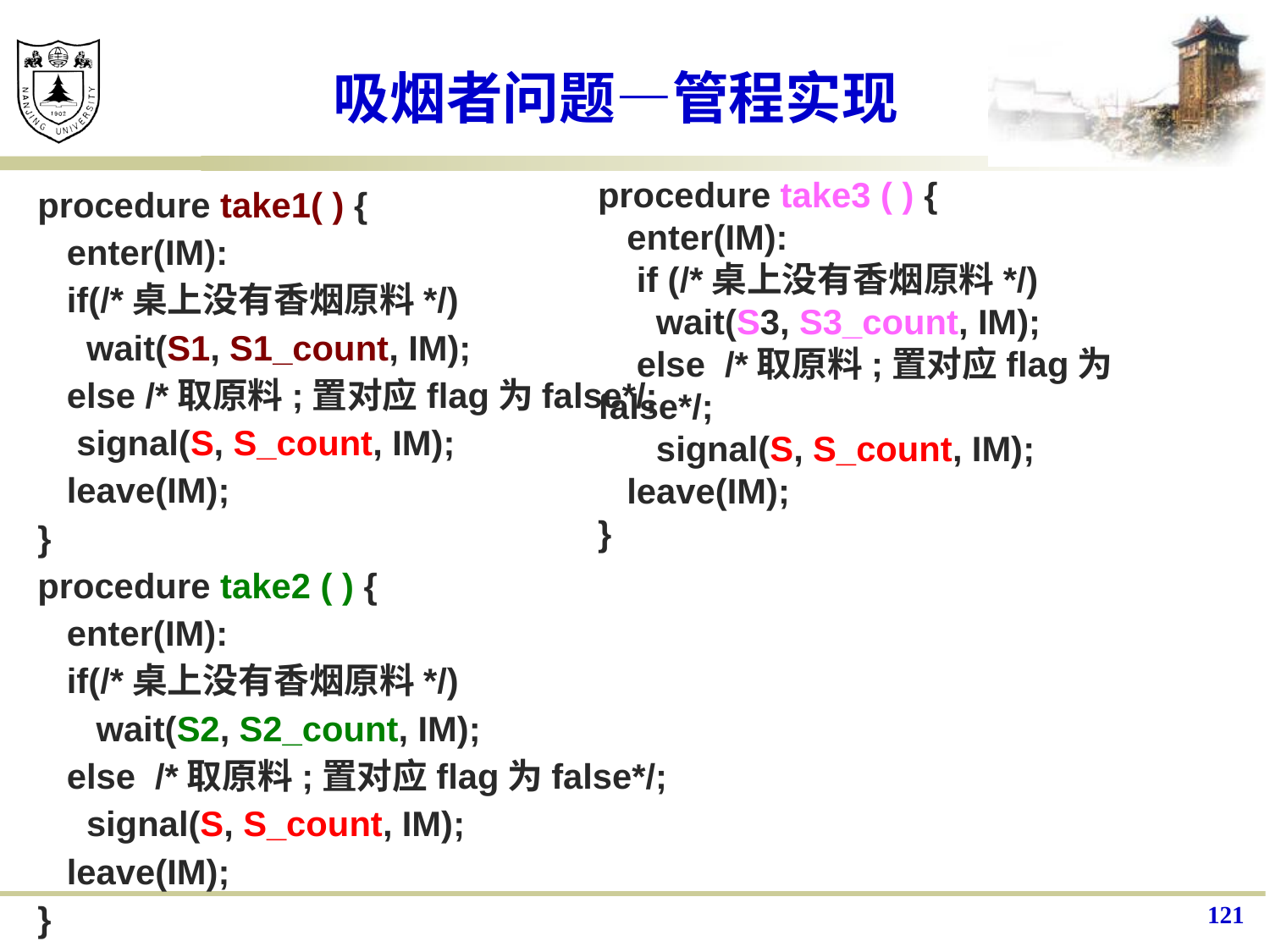

# 吸烟者问题—管程实现
procedure take3 ( ) {
   enter(IM):
    if (/*桌上没有香烟原料*/)
      wait(S3, S3_count, IM);
    else  /*取原料;置对应flag为false*/;
      signal(S, S_count, IM);
   leave(IM);
}

procedure take1( ) {
   enter(IM):
   if(/*桌上没有香烟原料*/)
     wait(S1, S1_count, IM);
   else /*取原料;置对应flag为false*/;
    signal(S, S_count, IM);
   leave(IM);
}
procedure take2 ( ) {
   enter(IM):
   if(/*桌上没有香烟原料*/)
      wait(S2, S2_count, IM);
   else  /*取原料;置对应flag为false*/;
     signal(S, S_count, IM);
   leave(IM);
}
121